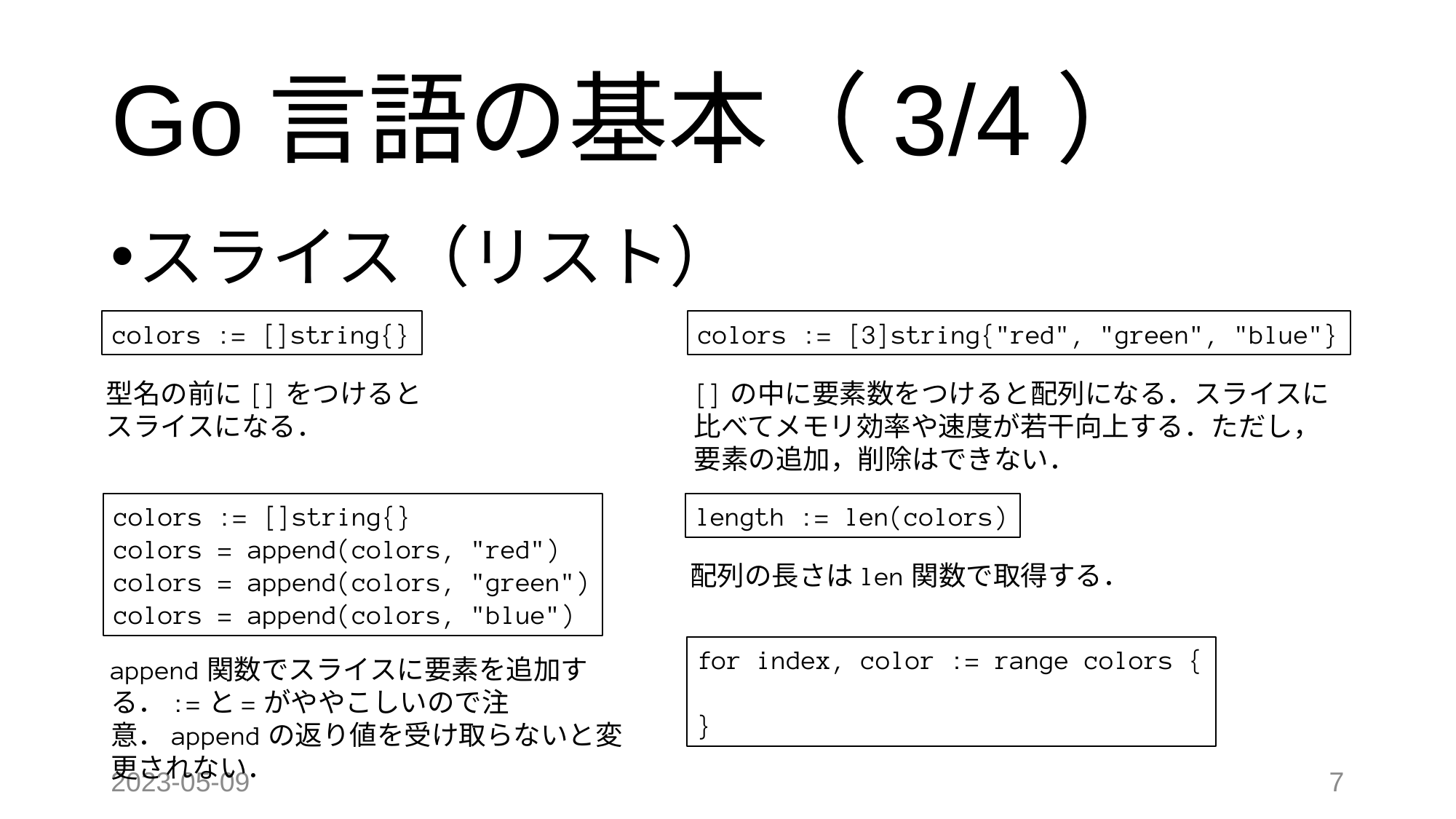

# Go言語の基本（3/4）
スライス（リスト）

colors := []string{}
colors := [3]string{"red", "green", "blue"}
型名の前に[]をつけると
スライスになる．
[]の中に要素数をつけると配列になる．スライスに比べてメモリ効率や速度が若干向上する．ただし，要素の追加，削除はできない．
colors := []string{}
colors = append(colors, "red")
colors = append(colors, "green")
colors = append(colors, "blue")
length := len(colors)
配列の長さはlen関数で取得する．
for index, color := range colors {

}
append関数でスライスに要素を追加する．:=と=がややこしいので注意．appendの返り値を受け取らないと変更されない．
2023-05-09
7